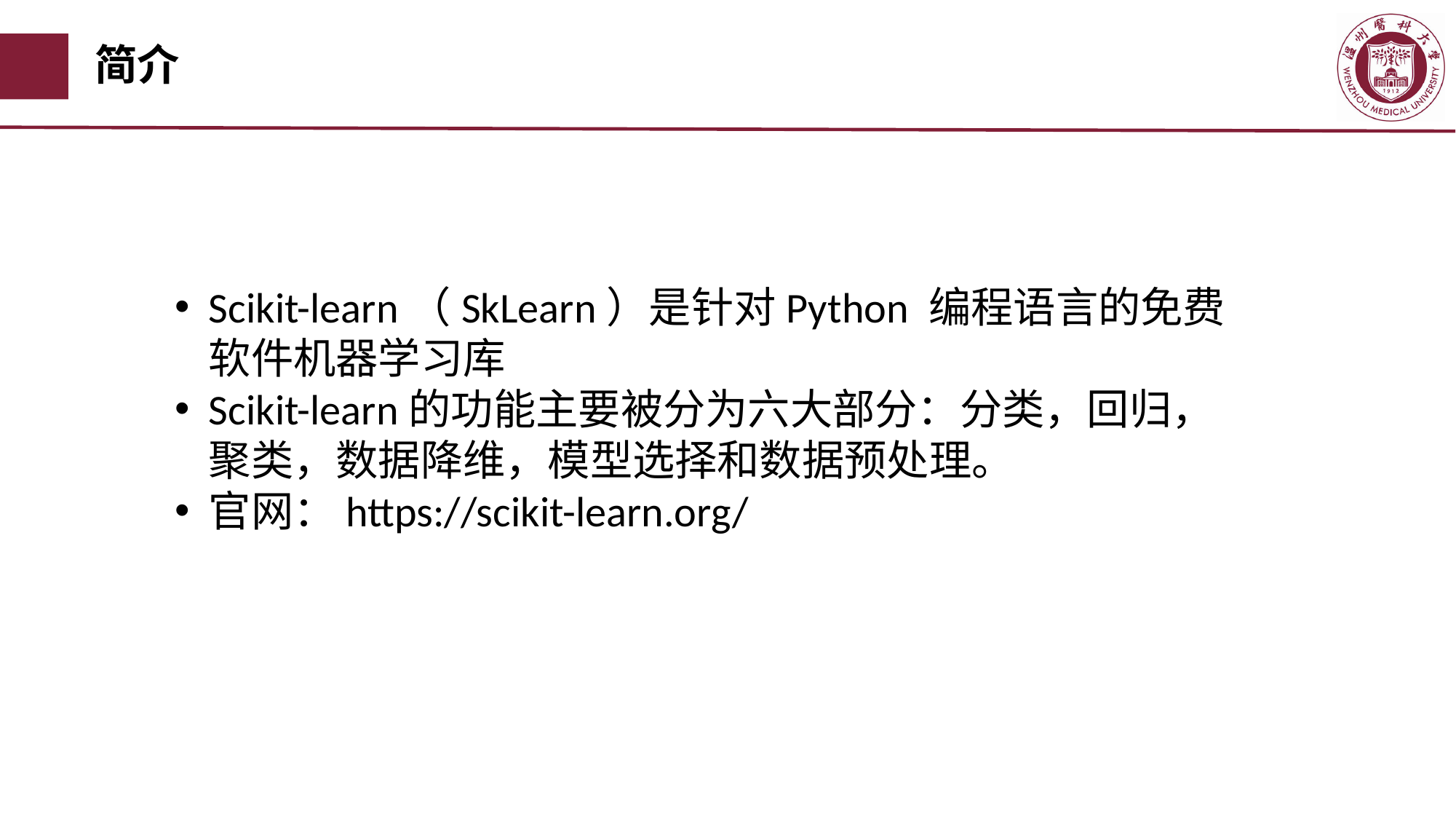

# 简介
Scikit-learn（SkLearn）是针对Python 编程语言的免费软件机器学习库
Scikit-learn的功能主要被分为六大部分：分类，回归，聚类，数据降维，模型选择和数据预处理。
官网：https://scikit-learn.org/